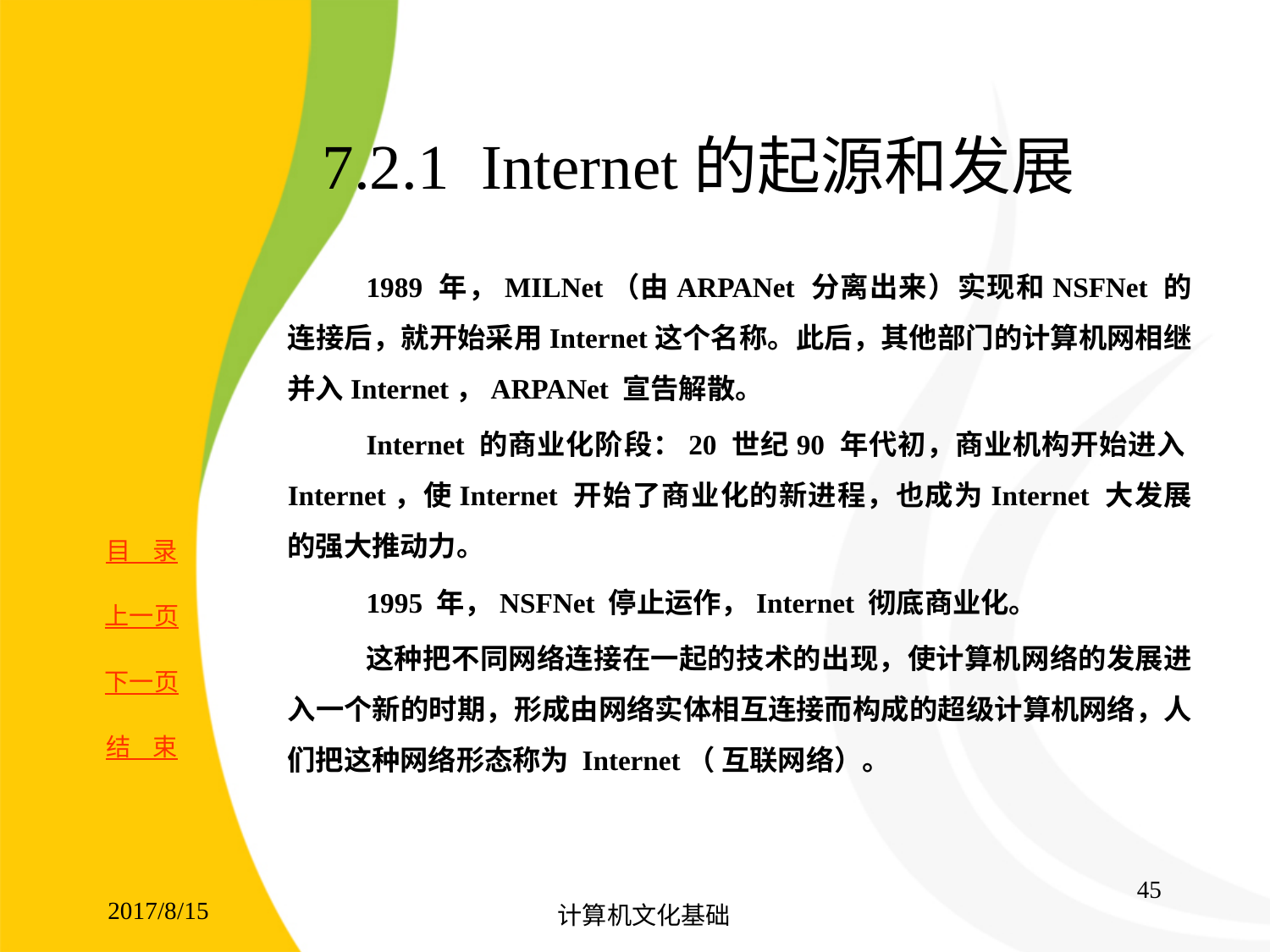

# 7.2.1  Internet的起源和发展
1989 年，MILNet（由ARPANet 分离出来）实现和NSFNet 的连接后，就开始采用Internet这个名称。此后，其他部门的计算机网相继并入Internet，ARPANet 宣告解散。
Internet 的商业化阶段：20 世纪90 年代初，商业机构开始进入Internet，使Internet 开始了商业化的新进程，也成为Internet 大发展的强大推动力。
1995 年，NSFNet 停止运作，Internet 彻底商业化。
这种把不同网络连接在一起的技术的出现，使计算机网络的发展进入一个新的时期，形成由网络实体相互连接而构成的超级计算机网络，人们把这种网络形态称为 Internet（ 互联网络）。
45
2017/8/15